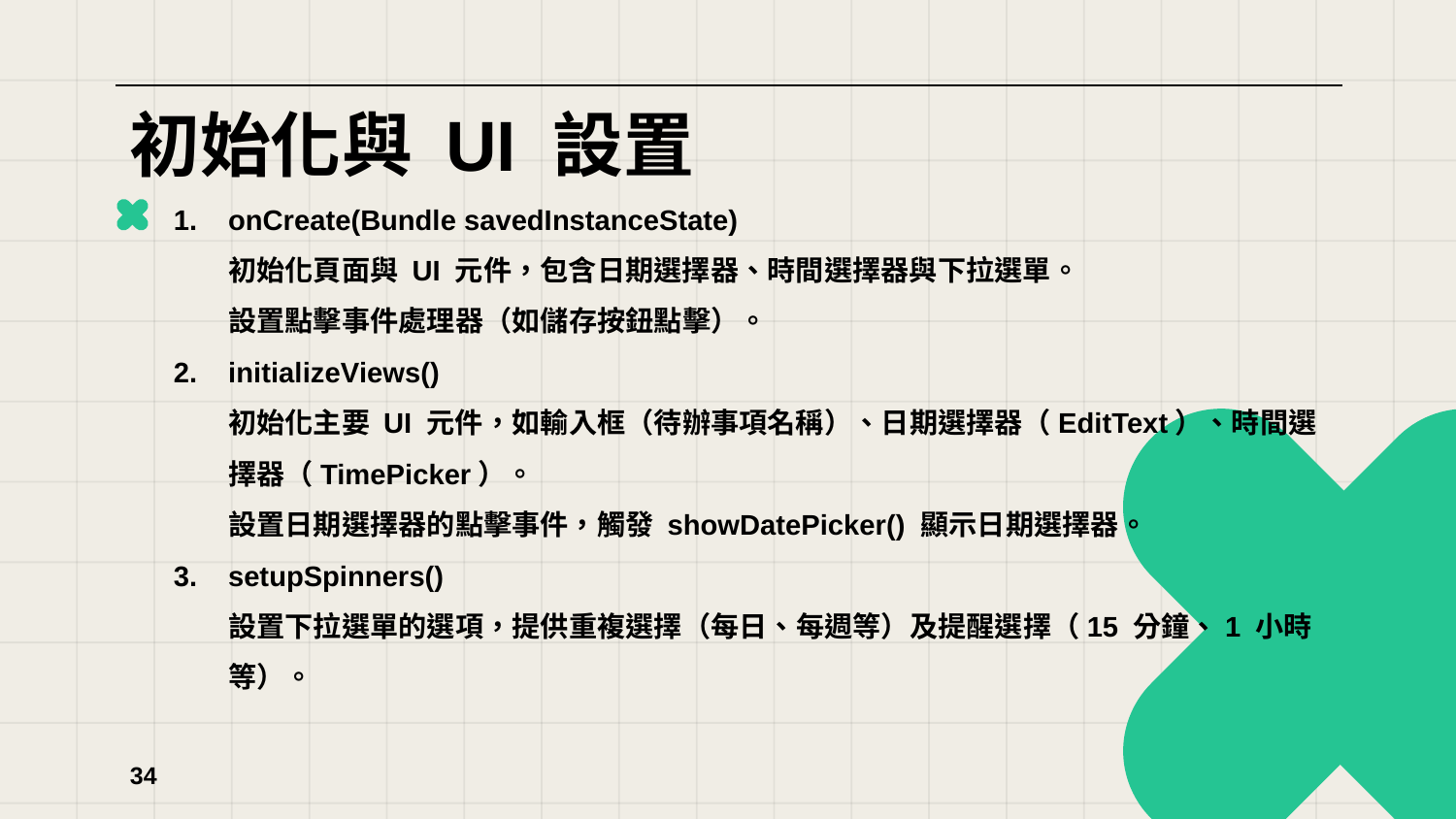

# 初始化與 UI 設置
onCreate(Bundle savedInstanceState)
初始化頁面與 UI 元件，包含日期選擇器、時間選擇器與下拉選單。
設置點擊事件處理器（如儲存按鈕點擊）。
initializeViews()
初始化主要 UI 元件，如輸入框（待辦事項名稱）、日期選擇器（EditText）、時間選擇器（TimePicker）。
設置日期選擇器的點擊事件，觸發 showDatePicker() 顯示日期選擇器。
setupSpinners()
設置下拉選單的選項，提供重複選擇（每日、每週等）及提醒選擇（15 分鐘、1 小時等）。

34